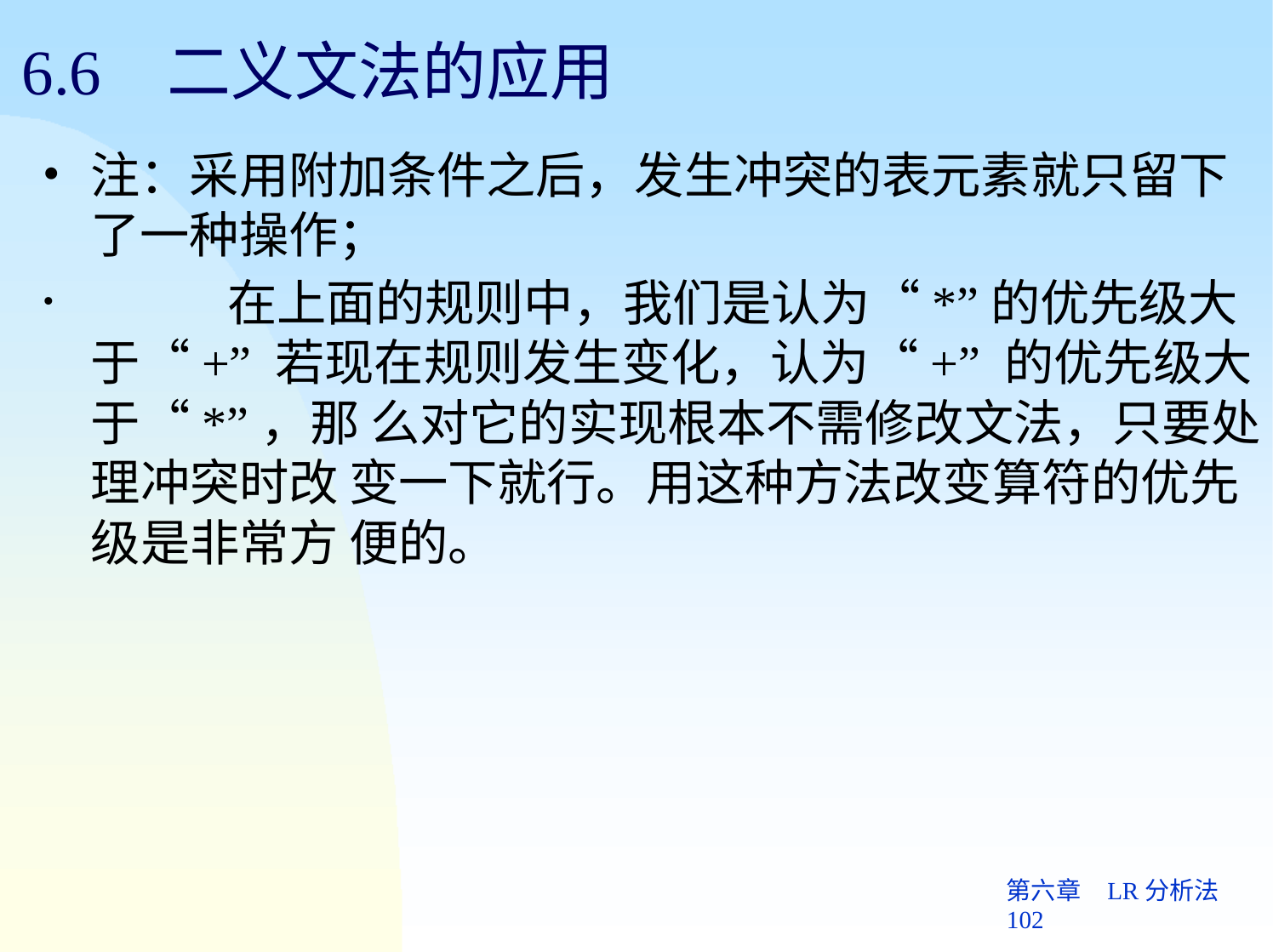

# 6.6	二义文法的应用
注：采用附加条件之后，发生冲突的表元素就只留下 了一种操作；
	在上面的规则中，我们是认为“*”的优先级大于“+” 若现在规则发生变化，认为“+” 的优先级大于“*”，那 么对它的实现根本不需修改文法，只要处理冲突时改 变一下就行。用这种方法改变算符的优先级是非常方 便的。
第六章	LR分析法 102